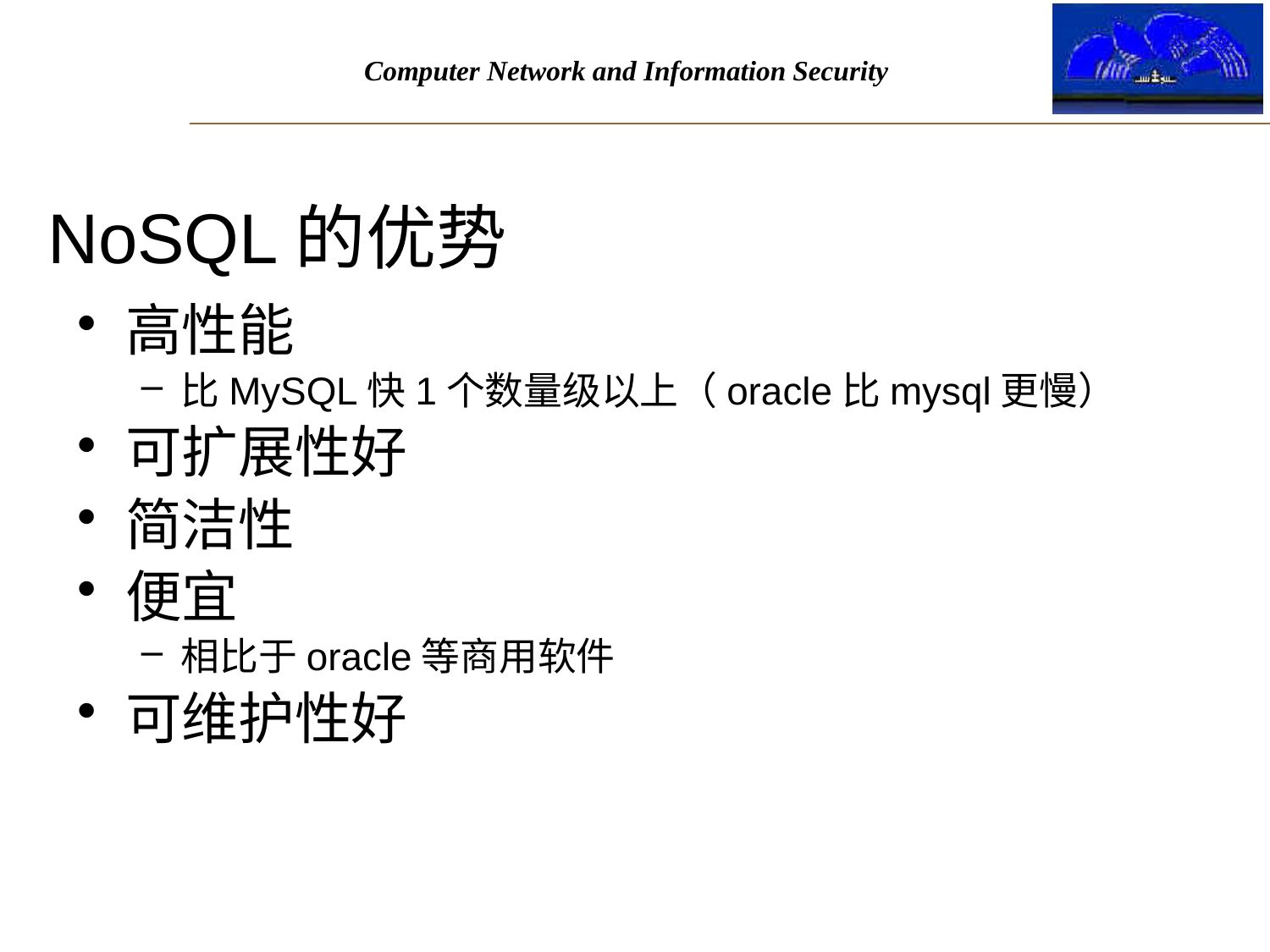

NoSQL的优势
高性能
比MySQL快1个数量级以上（oracle比mysql更慢）
可扩展性好
简洁性
便宜
相比于oracle等商用软件
可维护性好